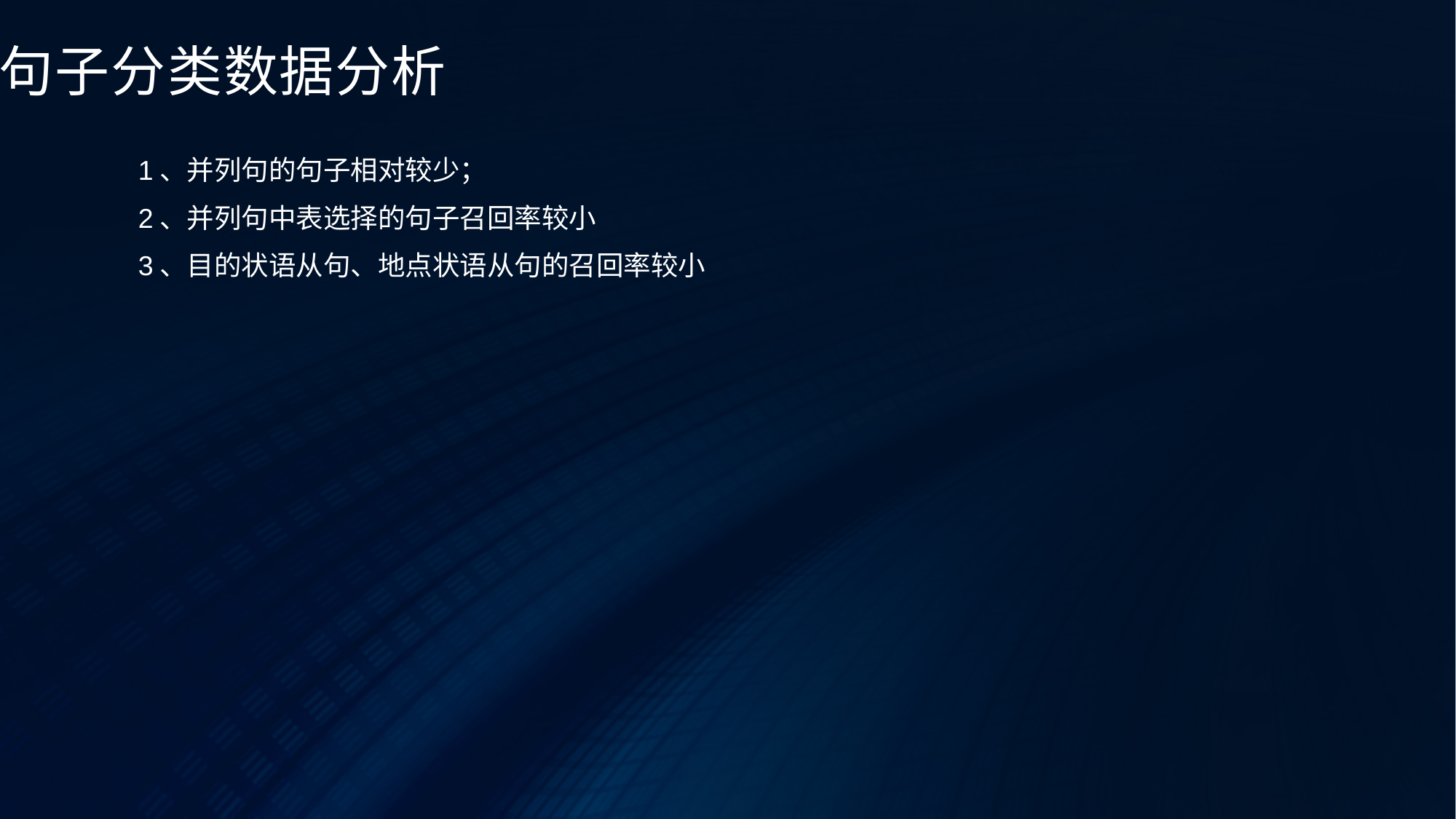

# 句子分类数据分析
1、并列句的句子相对较少；
2、并列句中表选择的句子召回率较小
3、目的状语从句、地点状语从句的召回率较小